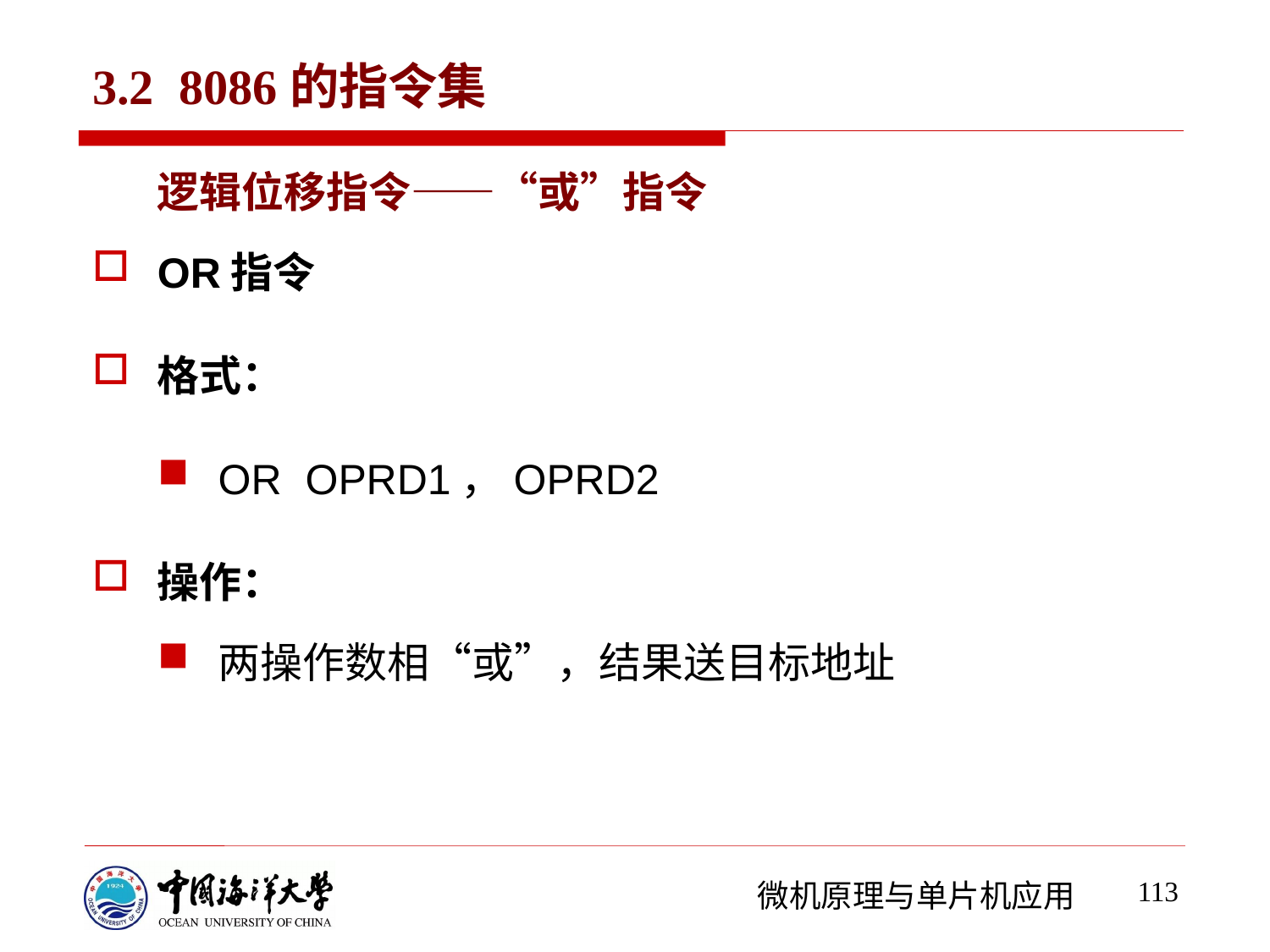

# 3.2  8086的指令集
逻辑位移指令——“或”指令
OR指令
格式：
OR  OPRD1，OPRD2
操作：
两操作数相“或”，结果送目标地址

113